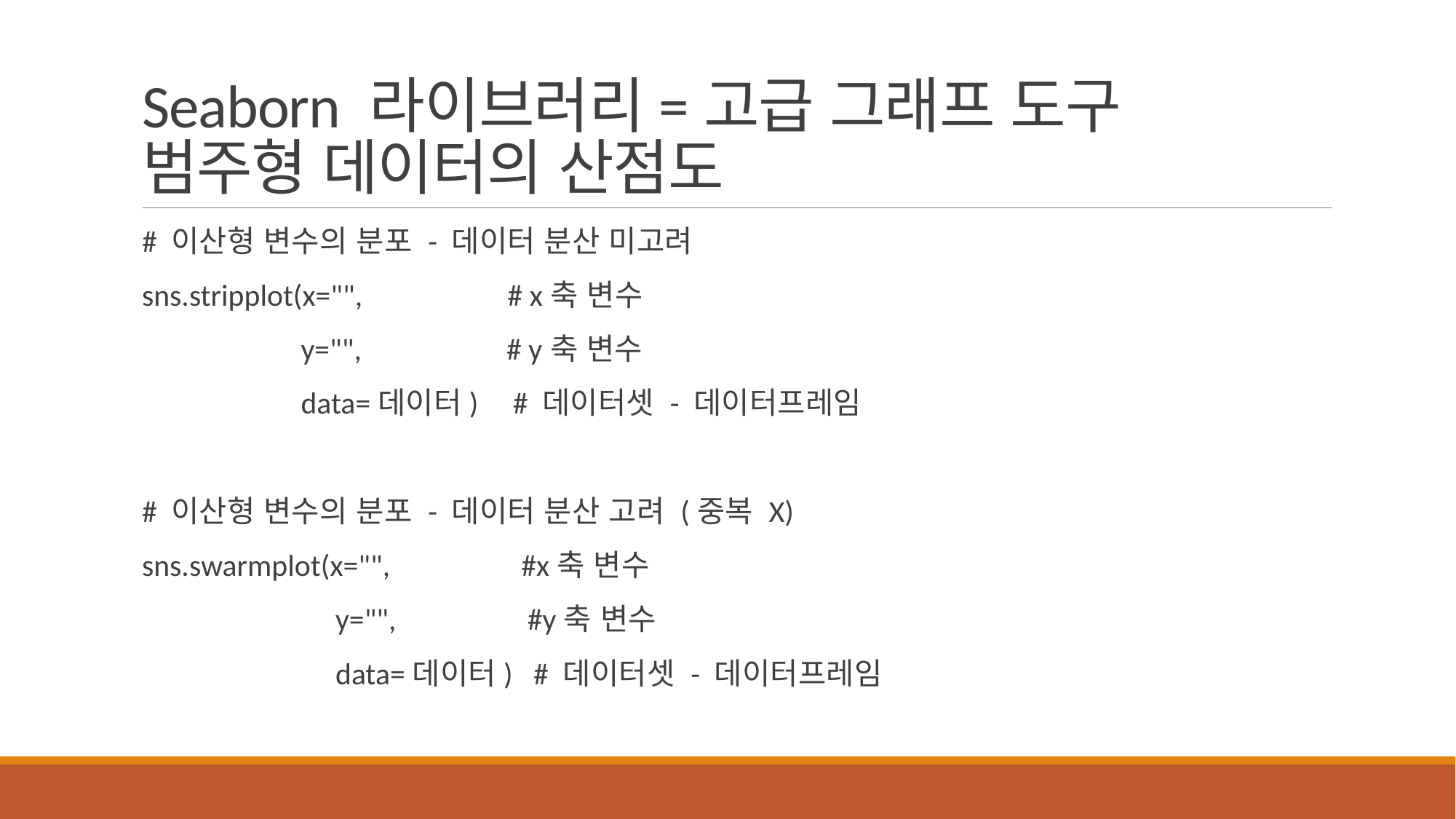

# Seaborn 라이브러리=고급 그래프 도구 범주형 데이터의 산점도
# 이산형 변수의 분포 - 데이터 분산 미고려
sns.stripplot(x="",                     # x축 변수
                       y="",                     # y축 변수
                       data=데이터)     # 데이터셋 - 데이터프레임

# 이산형 변수의 분포 - 데이터 분산 고려 (중복 X)
sns.swarmplot(x="",                   #x축 변수
                            y="",                   #y축 변수
                            data=데이터)   # 데이터셋 - 데이터프레임